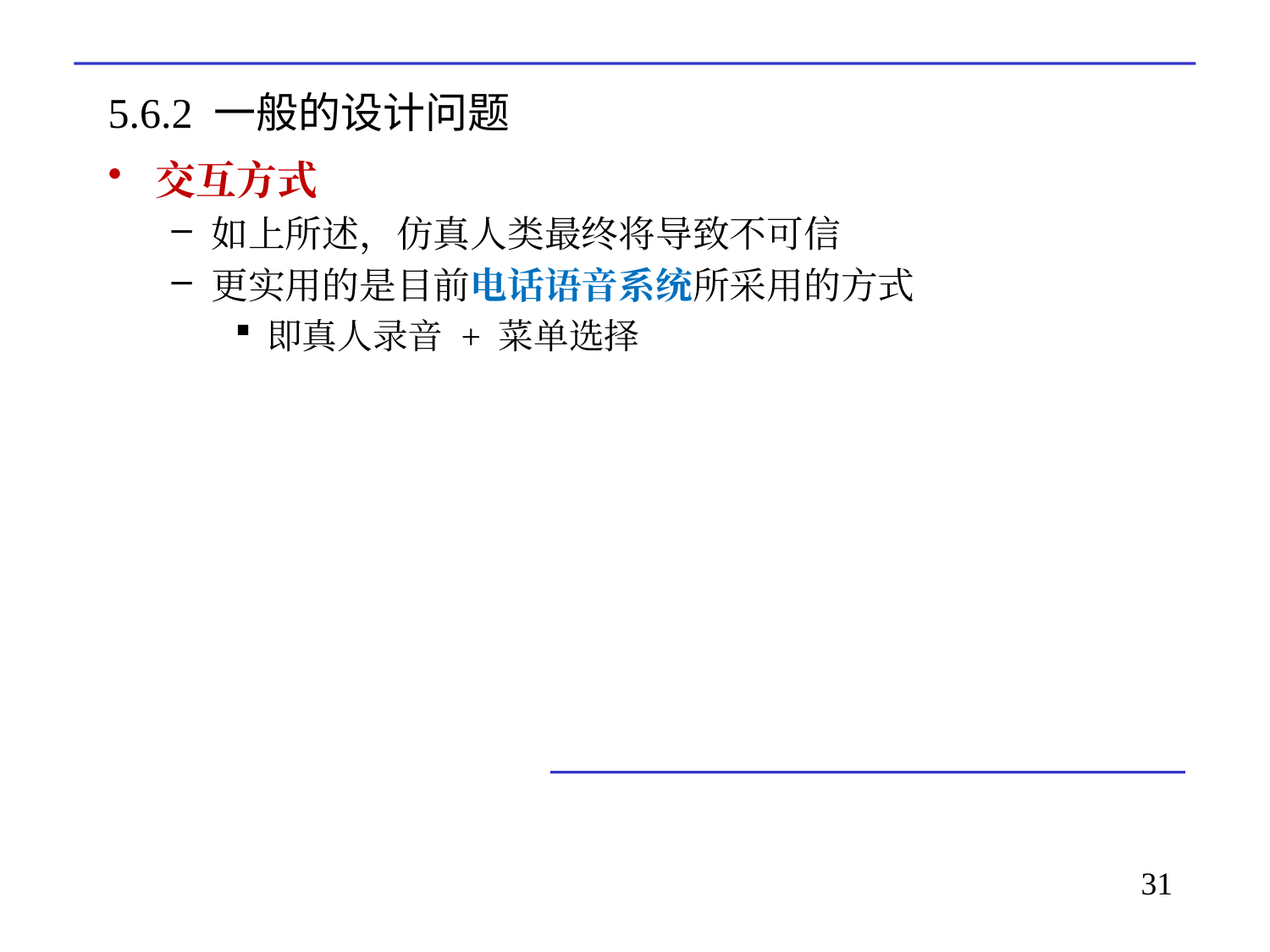

# 5.6.2 一般的设计问题
交互方式
如上所述，仿真人类最终将导致不可信
更实用的是目前电话语音系统所采用的方式
即真人录音 + 菜单选择
31